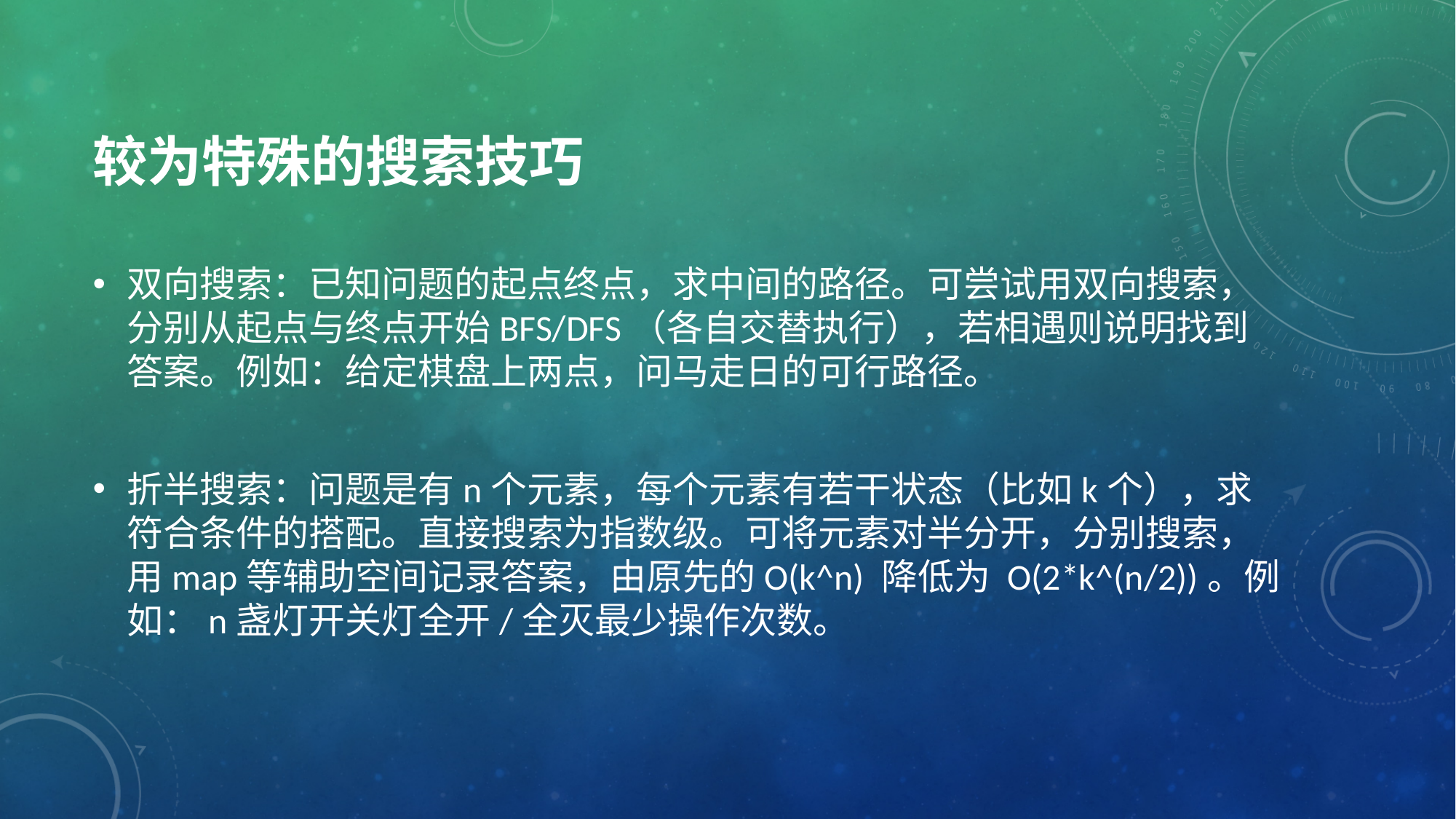

# 较为特殊的搜索技巧
双向搜索：已知问题的起点终点，求中间的路径。可尝试用双向搜索，分别从起点与终点开始BFS/DFS（各自交替执行），若相遇则说明找到答案。例如：给定棋盘上两点，问马走日的可行路径。

折半搜索：问题是有n个元素，每个元素有若干状态（比如k个），求符合条件的搭配。直接搜索为指数级。可将元素对半分开，分别搜索，用map等辅助空间记录答案，由原先的O(k^n) 降低为 O(2*k^(n/2))。例如：n盏灯开关灯全开/全灭最少操作次数。